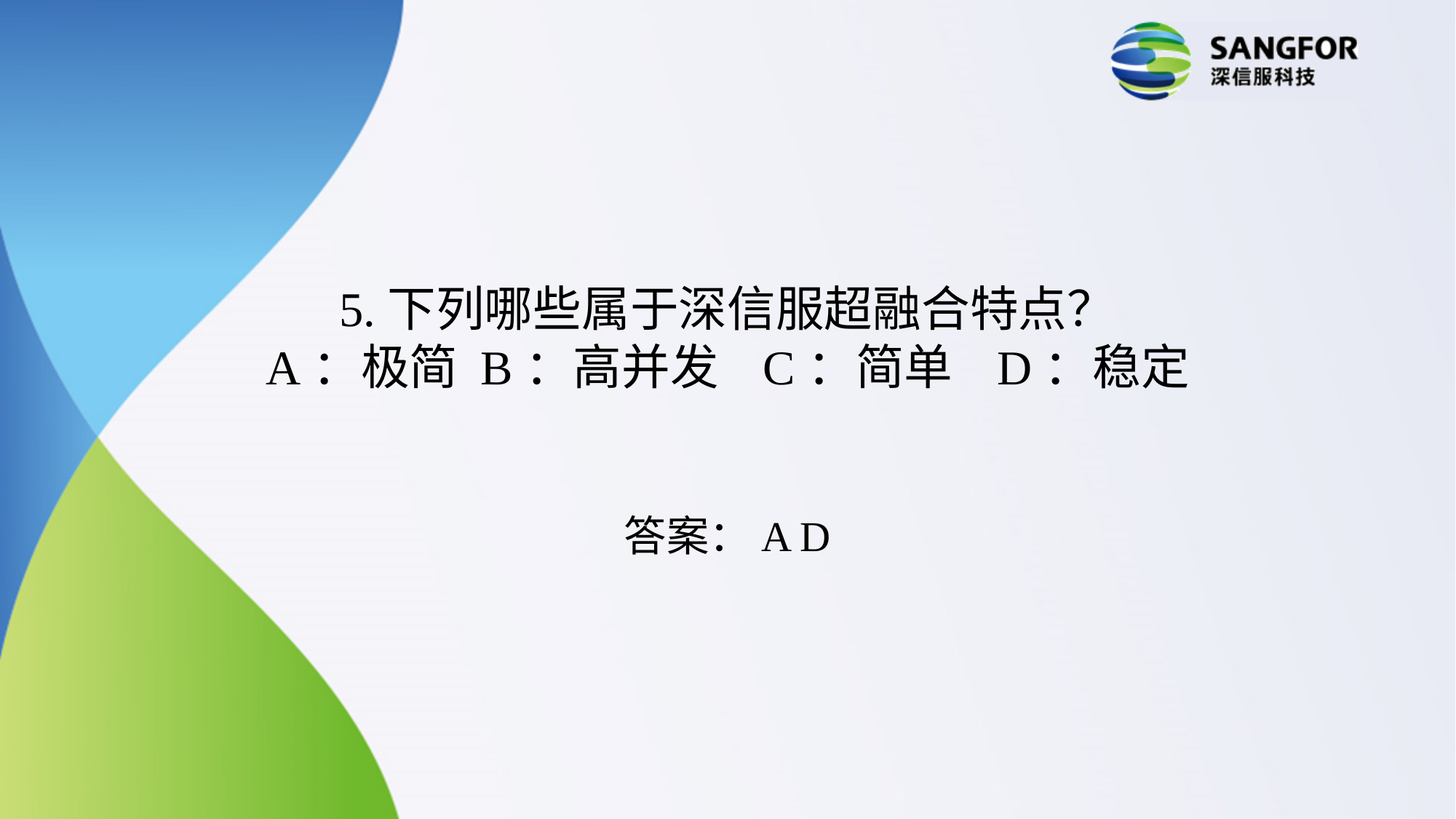

5.下列哪些属于深信服超融合特点？
A：极简 B：高并发   C：简单   D：稳定
答案：A D